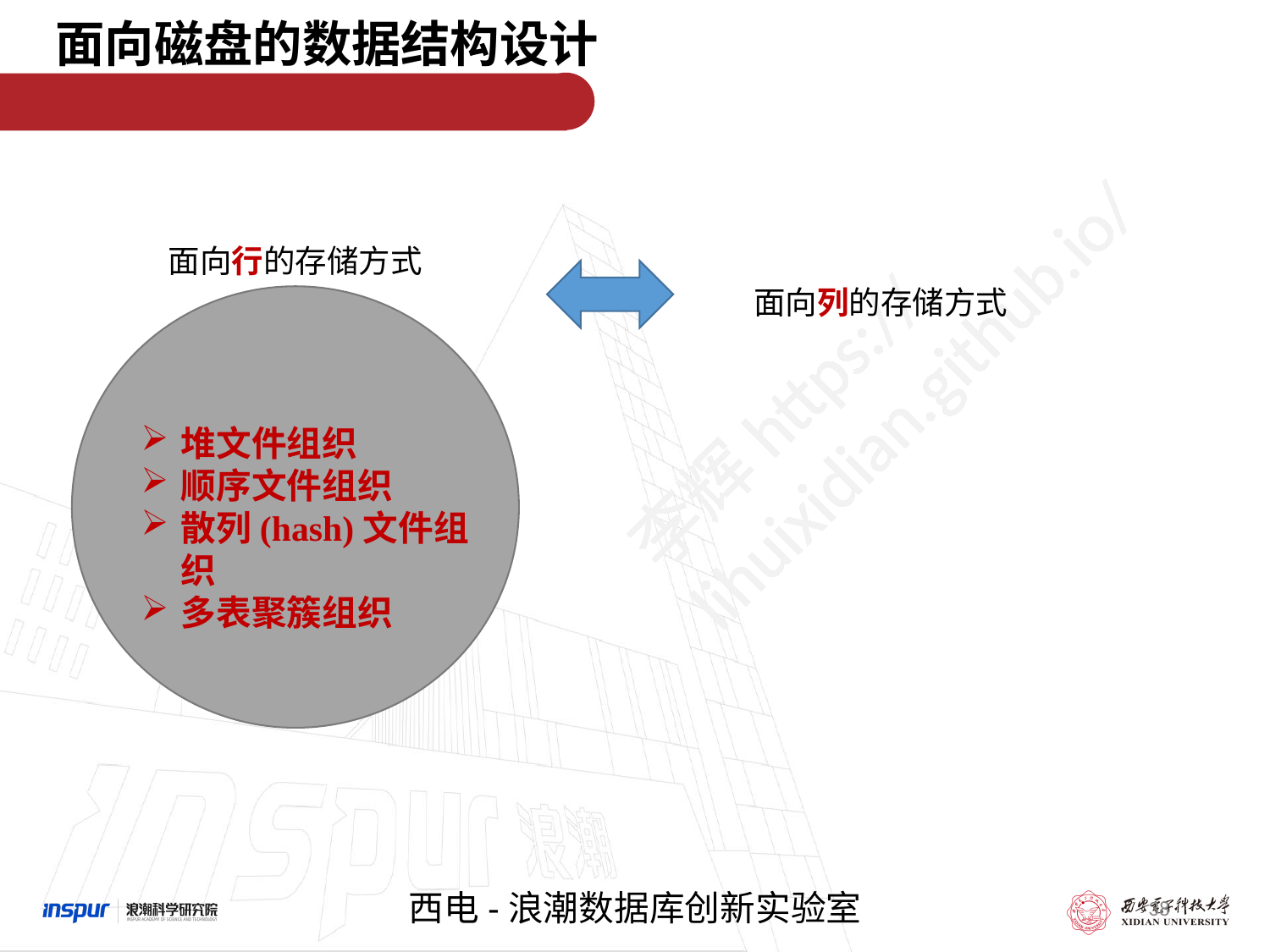

面向磁盘的数据结构设计

面向行的存储方式

面向列的存储方式

堆文件组织
顺序文件组织
散列(hash)文件组织
多表聚簇组织
38